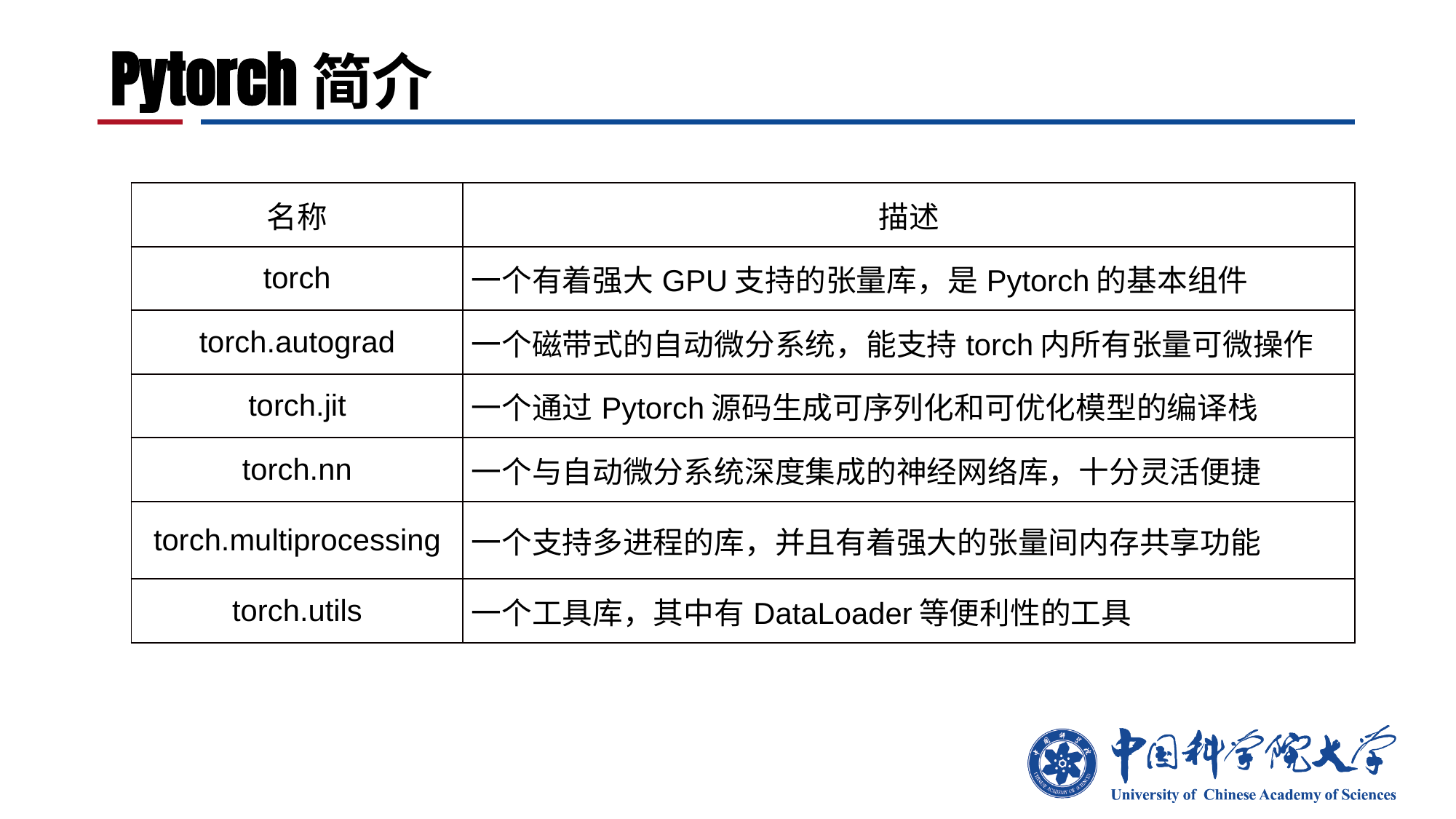

# Pytorch简介
| 名称 | 描述 |
| --- | --- |
| torch | 一个有着强大GPU支持的张量库，是Pytorch的基本组件 |
| torch.autograd | 一个磁带式的自动微分系统，能支持torch内所有张量可微操作 |
| torch.jit | 一个通过Pytorch源码生成可序列化和可优化模型的编译栈 |
| torch.nn | 一个与自动微分系统深度集成的神经网络库，十分灵活便捷 |
| torch.multiprocessing | 一个支持多进程的库，并且有着强大的张量间内存共享功能 |
| torch.utils | 一个工具库，其中有DataLoader等便利性的工具 |